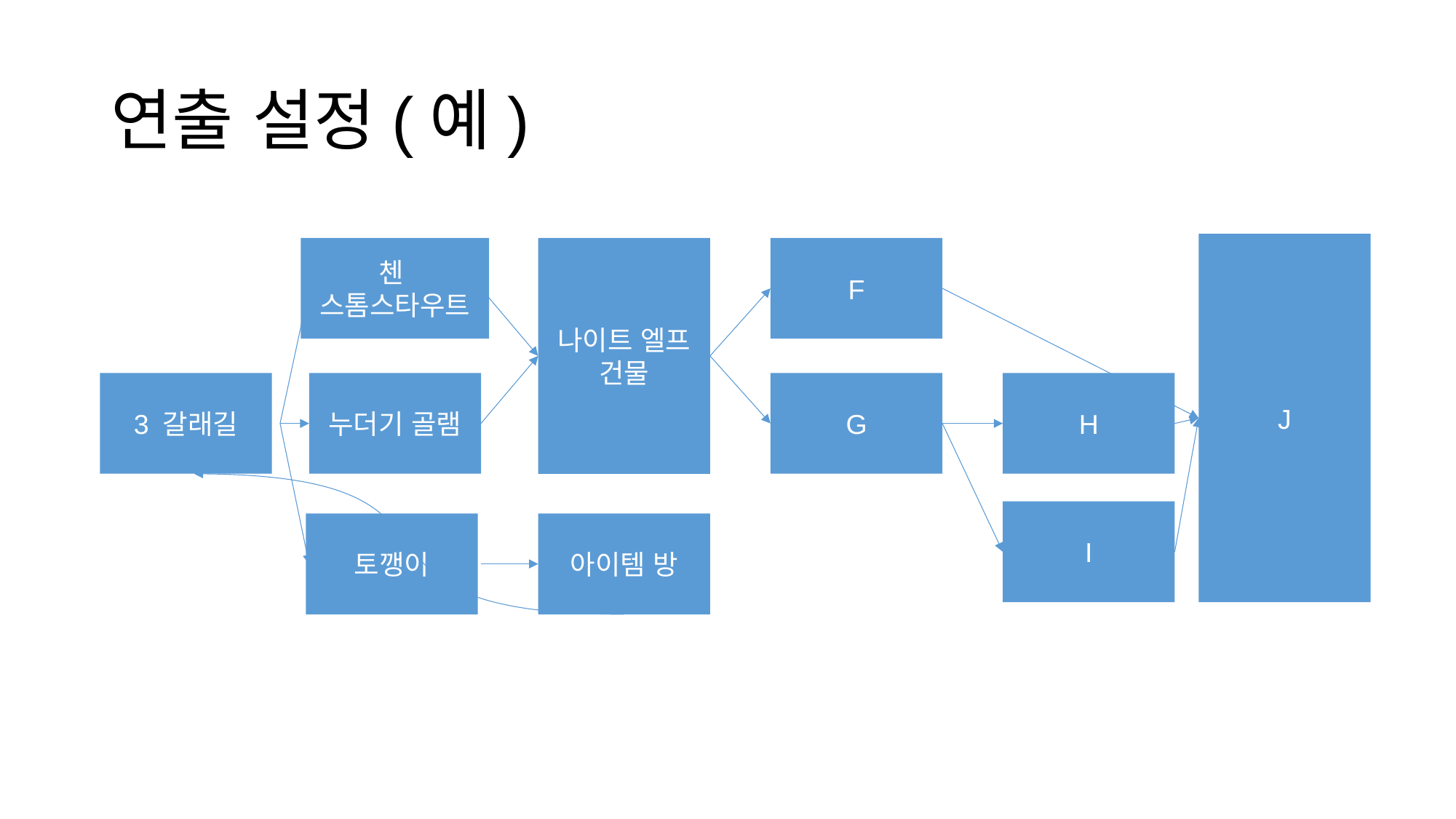

# 연출 설정(예)
J
첸
스톰스타우트
나이트 엘프
건물
F
3 갈래길
누더기 골램
G
H
I
토깽이
아이템 방